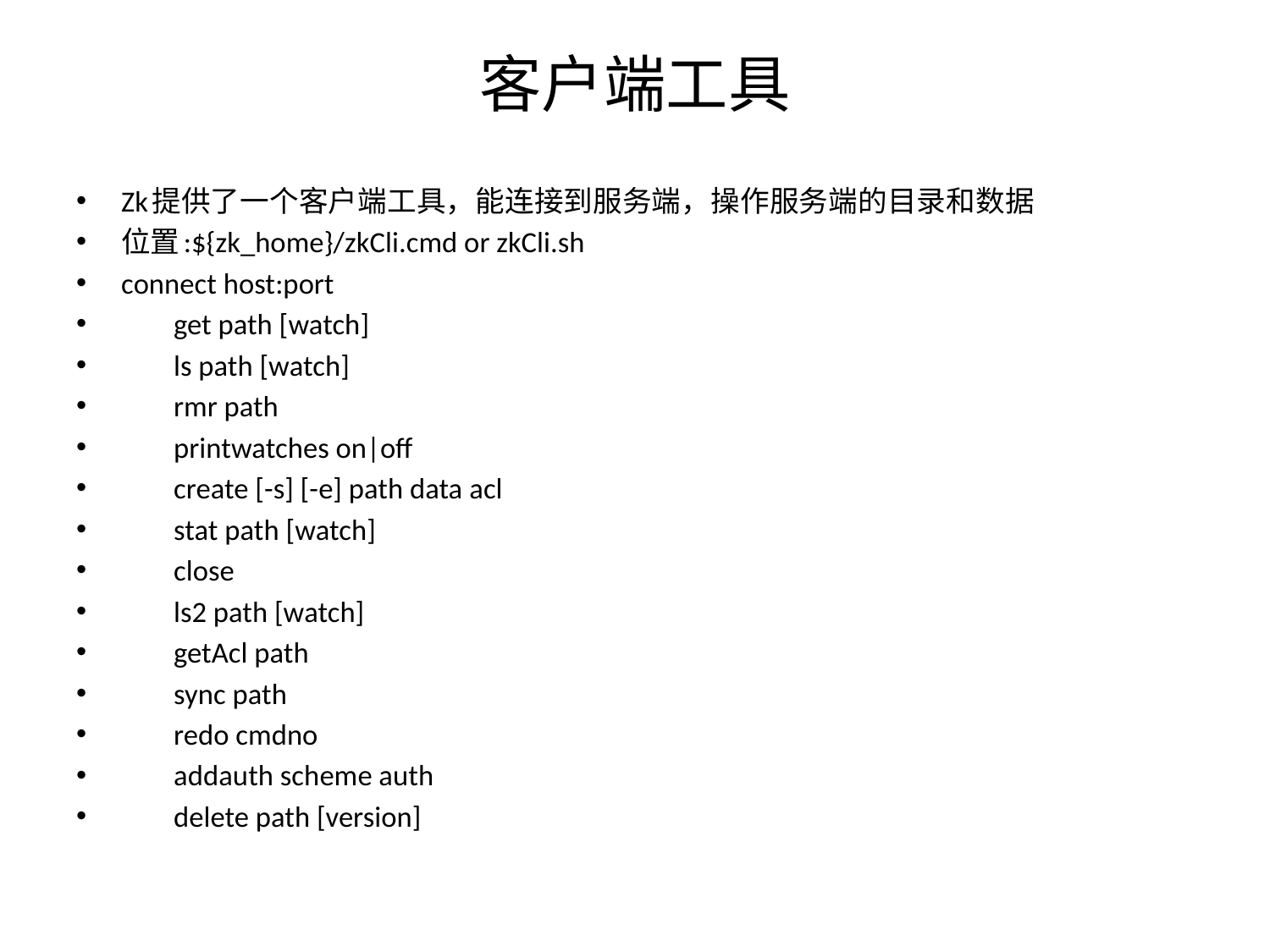

# 客户端工具
Zk提供了一个客户端工具，能连接到服务端，操作服务端的目录和数据
位置:${zk_home}/zkCli.cmd or zkCli.sh
connect host:port
        get path [watch]
        ls path [watch]
        rmr path
        printwatches on|off
        create [-s] [-e] path data acl
        stat path [watch]
        close
        ls2 path [watch]
        getAcl path
        sync path
        redo cmdno
        addauth scheme auth
        delete path [version]